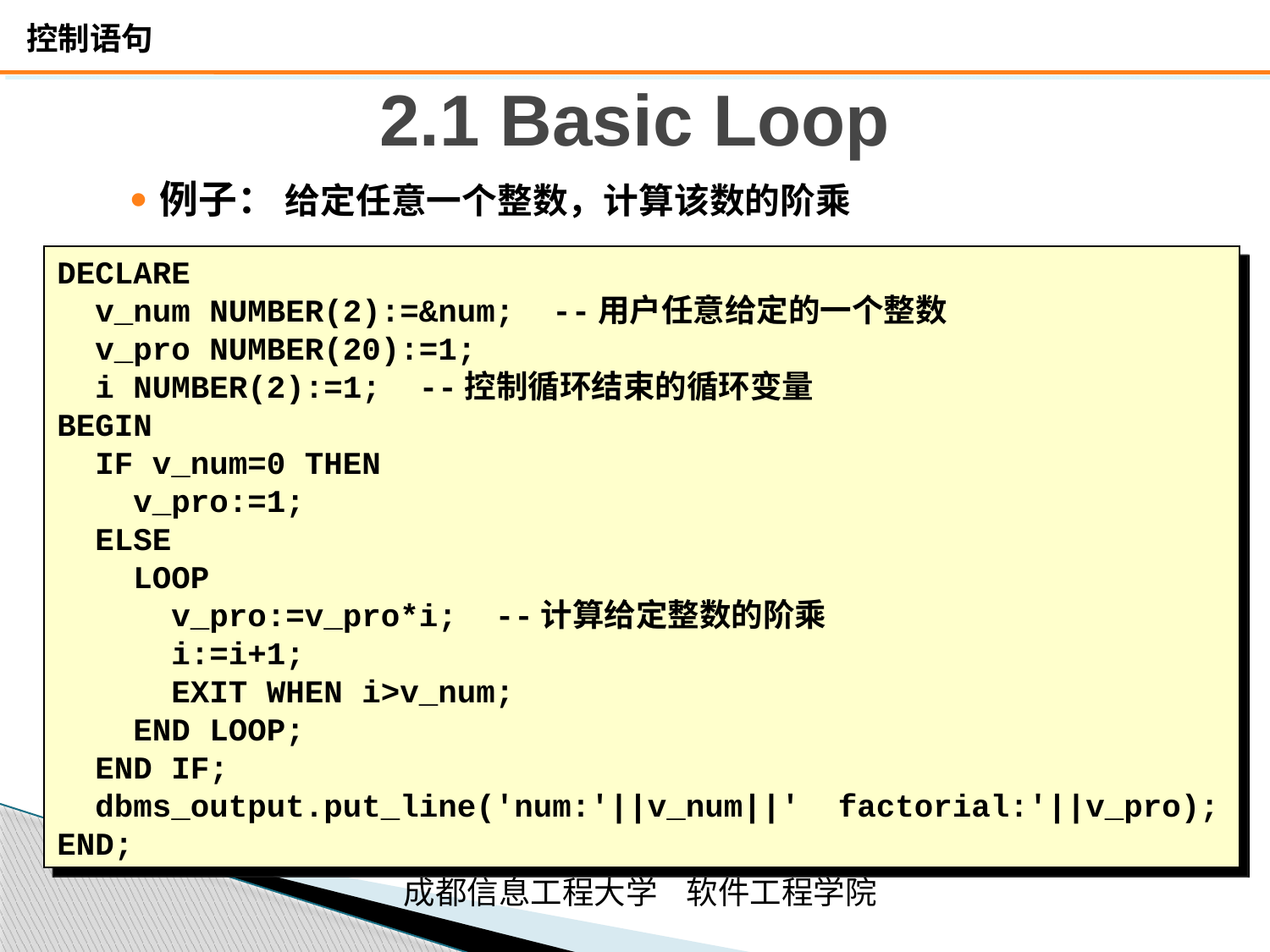

# 2.1 Basic Loop
例子： 给定任意一个整数，计算该数的阶乘
DECLARE
  v_num NUMBER(2):=&num;  --用户任意给定的一个整数
  v_pro NUMBER(20):=1;
  i NUMBER(2):=1;  --控制循环结束的循环变量
BEGIN
  IF v_num=0 THEN
    v_pro:=1;
  ELSE
    LOOP
      v_pro:=v_pro*i;  --计算给定整数的阶乘
      i:=i+1;
      EXIT WHEN i>v_num;
    END LOOP;
  END IF;
  dbms_output.put_line('num:'||v_num||'  factorial:'||v_pro);
END;